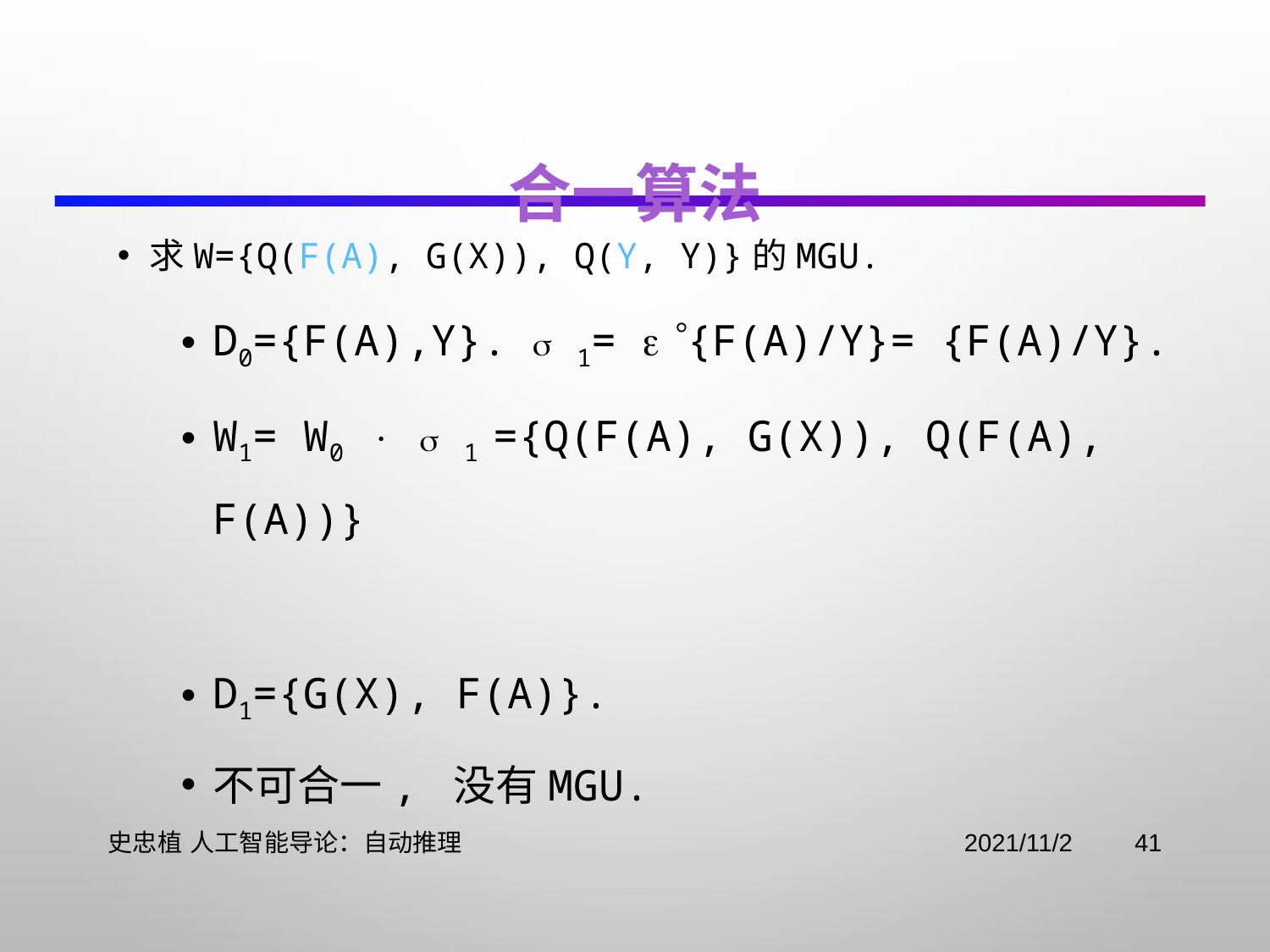

# 合一算法
求W={Q(f(a), g(x)), Q(y, y)}的mgu.
D0={f(a),y}. σ 1= ε °{f(a)/y}= {f(a)/y}.
W1= W0 ⋅ σ 1 ={Q(f(a), g(x)), Q(f(a), f(a))}

D1={g(x), f(a)}.
不可合一, 没有mgu.
史忠植 人工智能导论：自动推理
2021/11/2
41